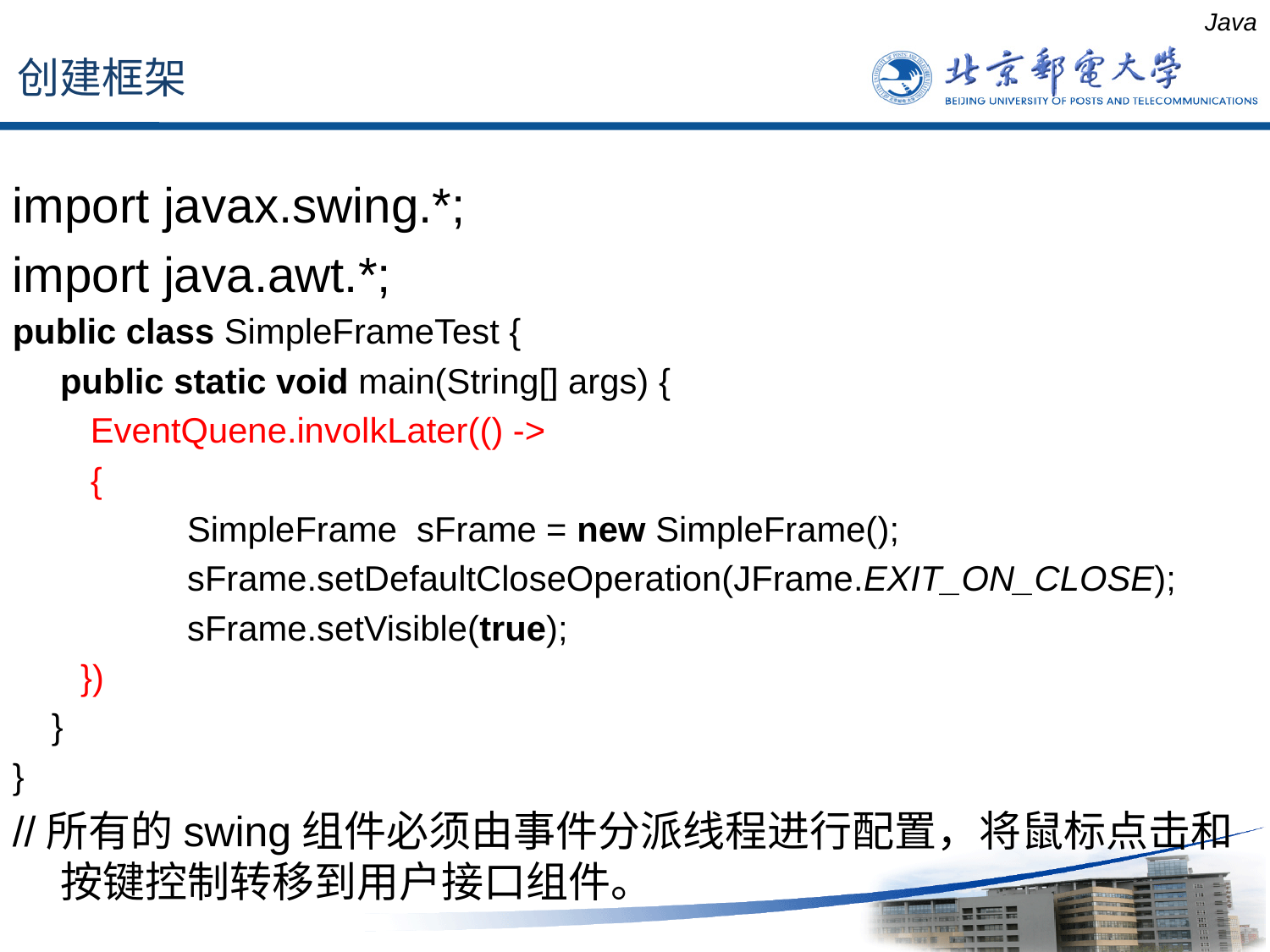

创建框架
Java
import javax.swing.*;
import java.awt.*;
public class SimpleFrameTest {
	public static void main(String[] args) {
        EventQuene.involkLater(() ->
        {
     	SimpleFrame  sFrame = new SimpleFrame();
     	sFrame.setDefaultCloseOperation(JFrame.EXIT_ON_CLOSE);
     	sFrame.setVisible(true);
       })
    }
}
//所有的swing组件必须由事件分派线程进行配置，将鼠标点击和按键控制转移到用户接口组件。